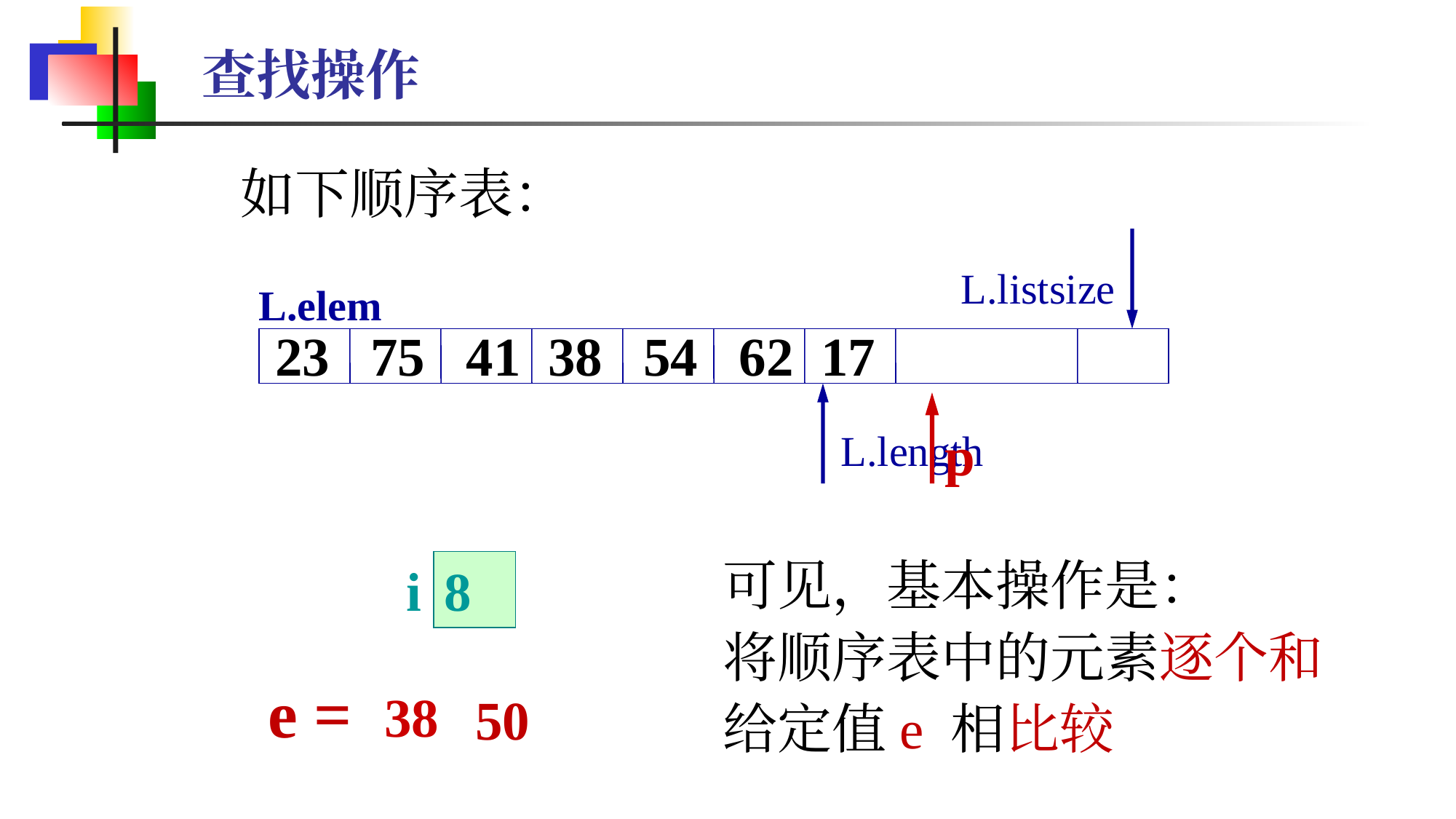

查找操作
如下顺序表：

L.listsize
L.elem

23   75   41  38   54   62  17

L.length

p

p

p

p

p

p
可见，基本操作是：
将顺序表中的元素逐个和给定值e 相比较
i
1
2
3
4
1
8
e =
38
50